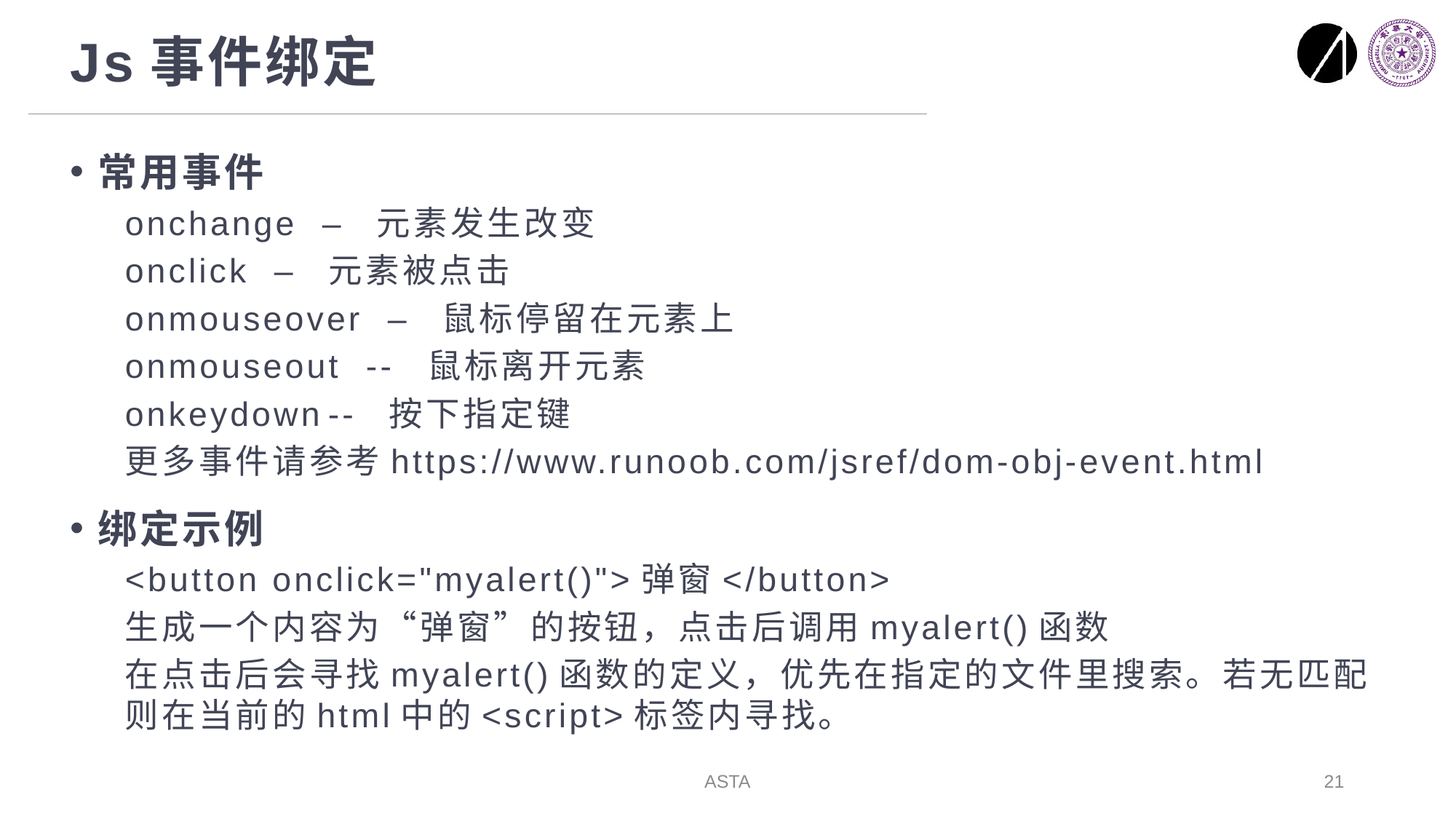

# Js事件绑定
常用事件
onchange  –  元素发生改变
onclick  –  元素被点击
onmouseover  –  鼠标停留在元素上
onmouseout  --  鼠标离开元素
onkeydown	--  按下指定键
更多事件请参考https://www.runoob.com/jsref/dom-obj-event.html
绑定示例
<button onclick="myalert()">弹窗</button>
生成一个内容为“弹窗”的按钮，点击后调用myalert()函数
在点击后会寻找myalert()函数的定义，优先在指定的文件里搜索。若无匹配则在当前的html中的<script>标签内寻找。

ASTA
21